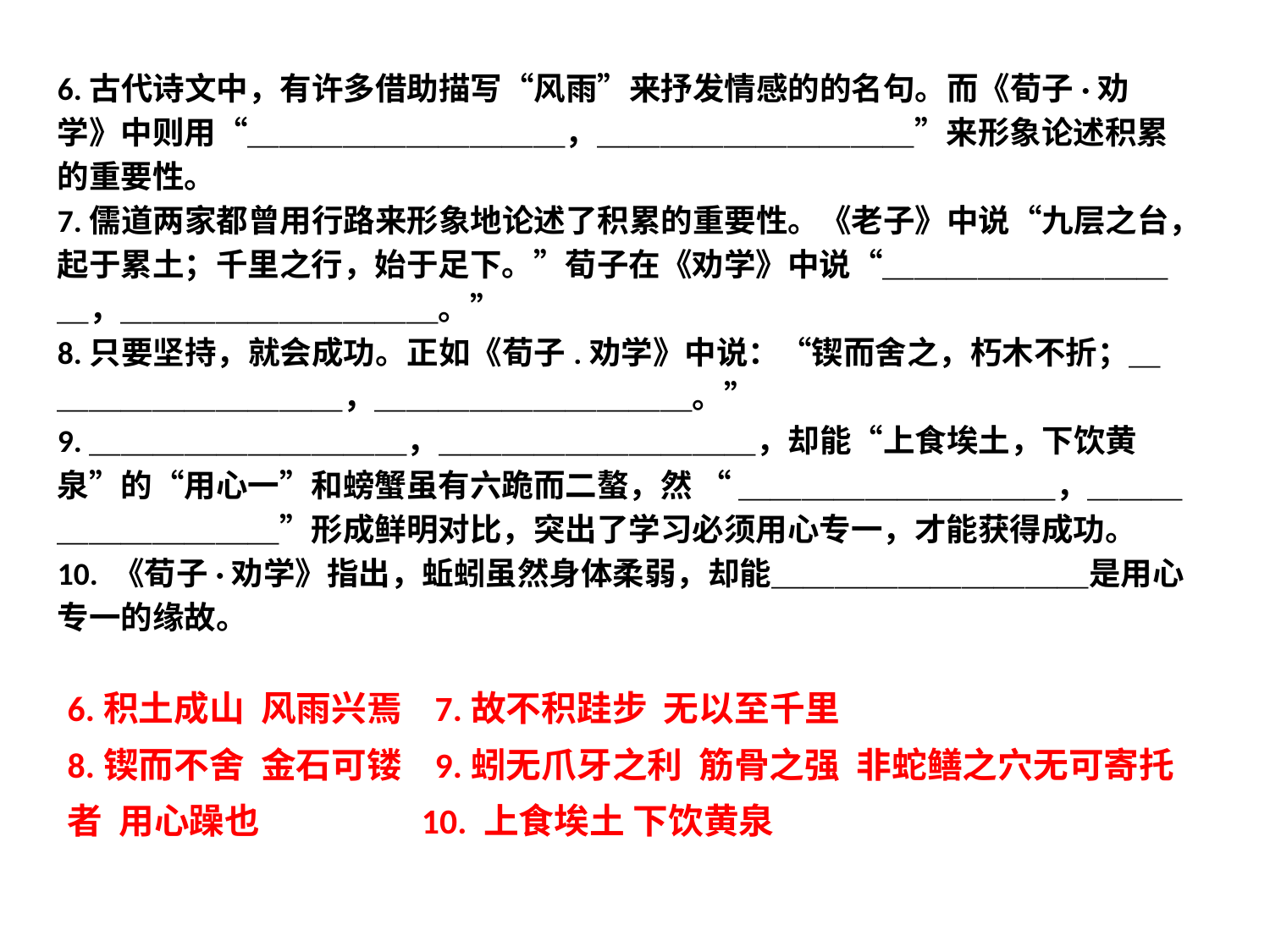

6.古代诗文中，有许多借助描写“风雨”来抒发情感的的名句。而《荀子·劝学》中则用“＿＿＿＿＿＿＿＿＿＿，＿＿＿＿＿＿＿＿＿＿”来形象论述积累的重要性。
7.儒道两家都曾用行路来形象地论述了积累的重要性。《老子》中说“九层之台，起于累土；千里之行，始于足下。”荀子在《劝学》中说“＿＿＿＿＿＿＿＿＿＿，＿＿＿＿＿＿＿＿＿＿。”
8.只要坚持，就会成功。正如《荀子.劝学》中说：“锲而舍之，朽木不折；＿＿＿＿＿＿＿＿＿＿，＿＿＿＿＿＿＿＿＿＿。”
9.＿＿＿＿＿＿＿＿＿＿，＿＿＿＿＿＿＿＿＿＿，却能“上食埃土，下饮黄泉”的“用心一”和螃蟹虽有六跪而二螯，然 “ ＿＿＿＿＿＿＿＿＿＿，＿＿＿＿＿＿＿＿＿＿”形成鲜明对比，突出了学习必须用心专一，才能获得成功。
10. 《荀子·劝学》指出，蚯蚓虽然身体柔弱，却能＿＿＿＿＿＿＿＿＿＿是用心专一的缘故。

6.积土成山  风雨兴焉   7.故不积跬步  无以至千里
8.锲而不舍  金石可镂   9.蚓无爪牙之利  筋骨之强  非蛇鳝之穴无可寄托者  用心躁也                   10. 上食埃土 下饮黄泉